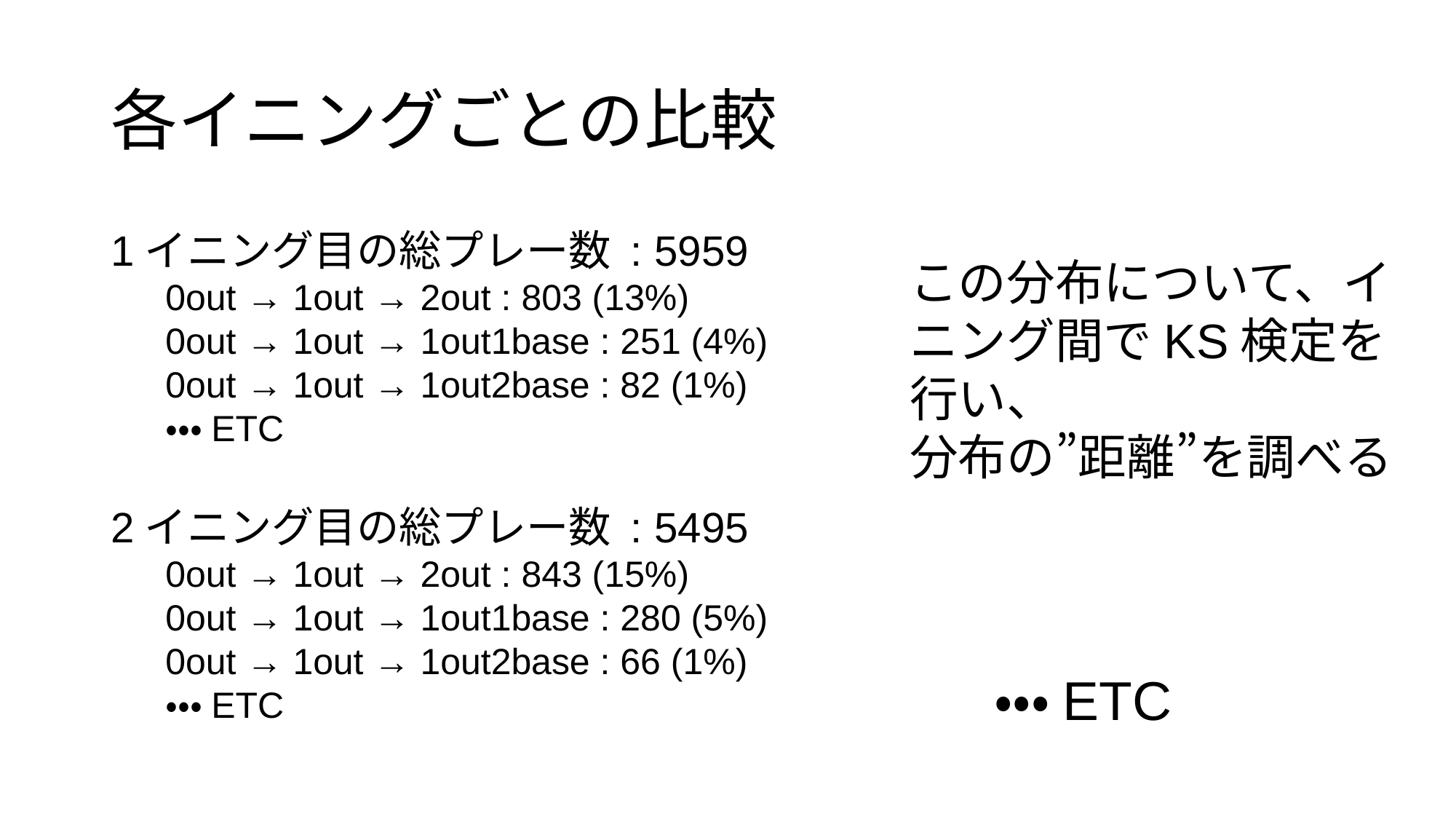

# 各イニングごとの比較
1イニング目の総プレー数 : 5959
0out → 1out → 2out : 803 (13%)
0out → 1out → 1out1base : 251 (4%)
0out → 1out → 1out2base : 82 (1%)
・・・ETC

2イニング目の総プレー数 : 5495
0out → 1out → 2out : 843 (15%)
0out → 1out → 1out1base : 280 (5%)
0out → 1out → 1out2base : 66 (1%)
・・・ETC

この分布について、イニング間でKS検定を行い、
分布の”距離”を調べる
・・・ETC